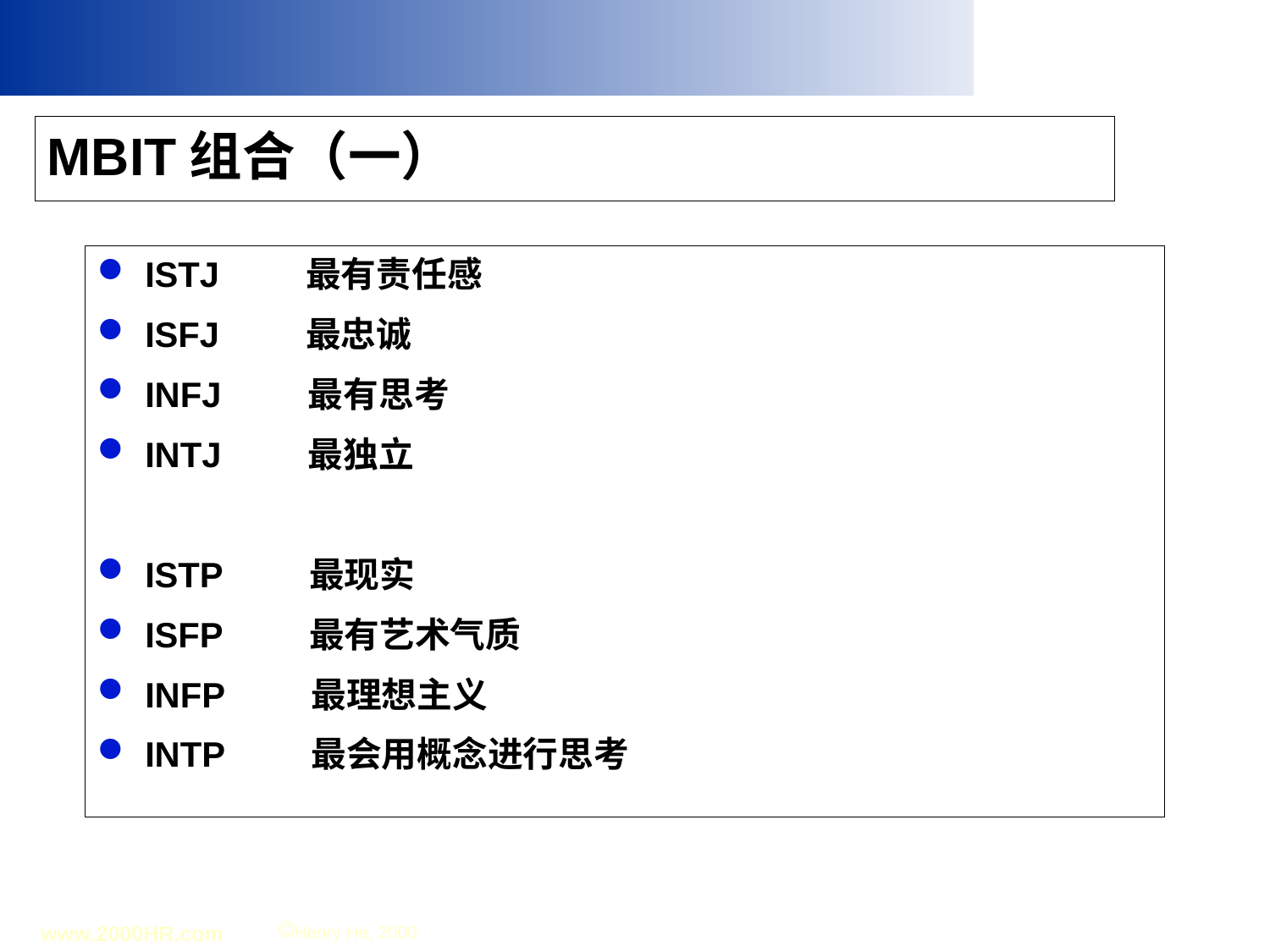

# MBIT组合（一）
ISTJ        最有责任感
ISFJ        最忠诚
INFJ        最有思考
INTJ        最独立

ISTP        最现实
ISFP        最有艺术气质
INFP        最理想主义
INTP        最会用概念进行思考